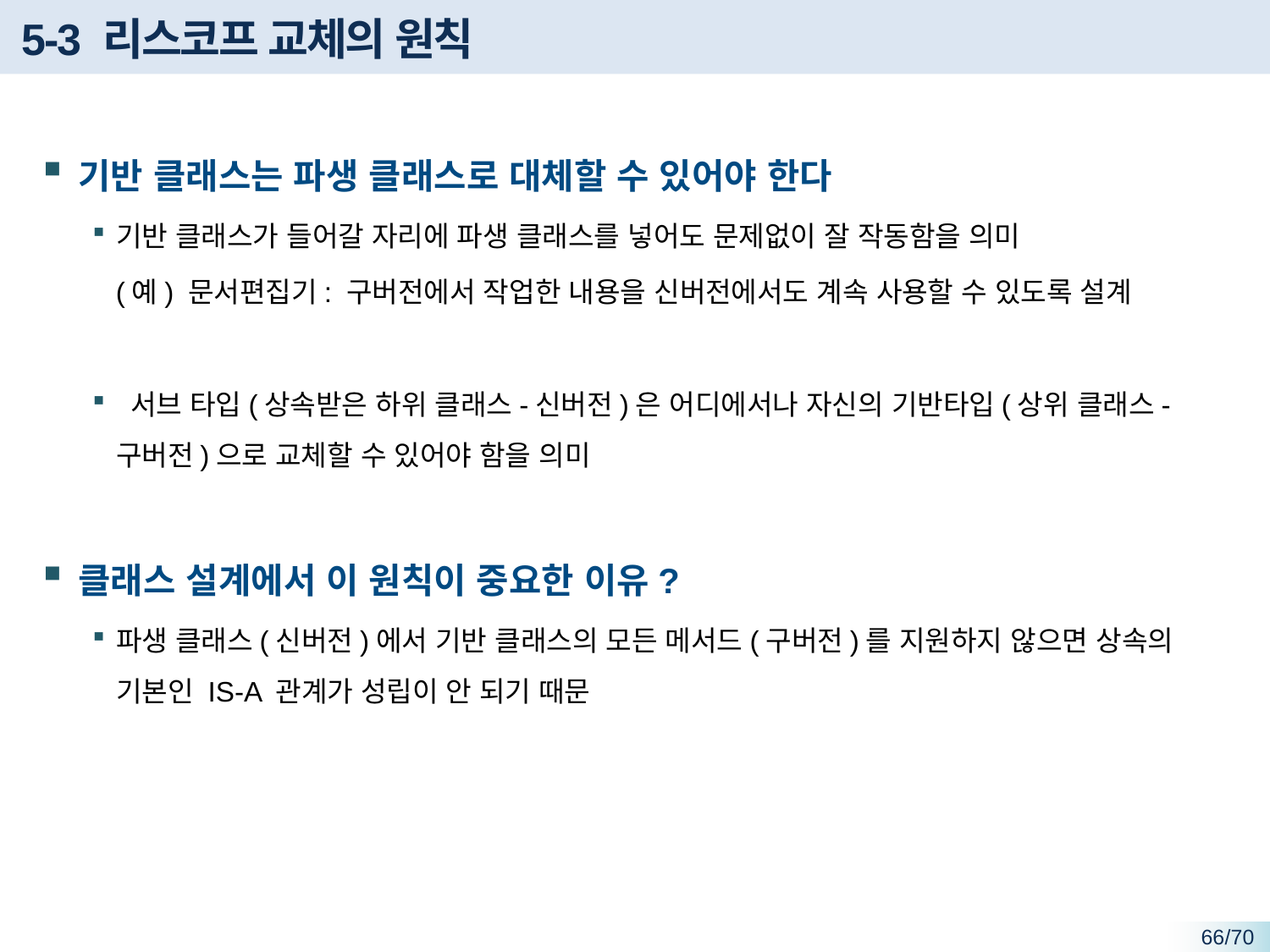

# 5-3 리스코프 교체의 원칙
기반 클래스는 파생 클래스로 대체할 수 있어야 한다
기반 클래스가 들어갈 자리에 파생 클래스를 넣어도 문제없이 잘 작동함을 의미
   (예) 문서편집기: 구버전에서 작업한 내용을 신버전에서도 계속 사용할 수 있도록 설계

 서브 타입(상속받은 하위 클래스-신버전)은 어디에서나 자신의 기반타입(상위 클래스-구버전)으로 교체할 수 있어야 함을 의미

클래스 설계에서 이 원칙이 중요한 이유?
파생 클래스(신버전)에서 기반 클래스의 모든 메서드(구버전)를 지원하지 않으면 상속의 기본인 IS-A 관계가 성립이 안 되기 때문